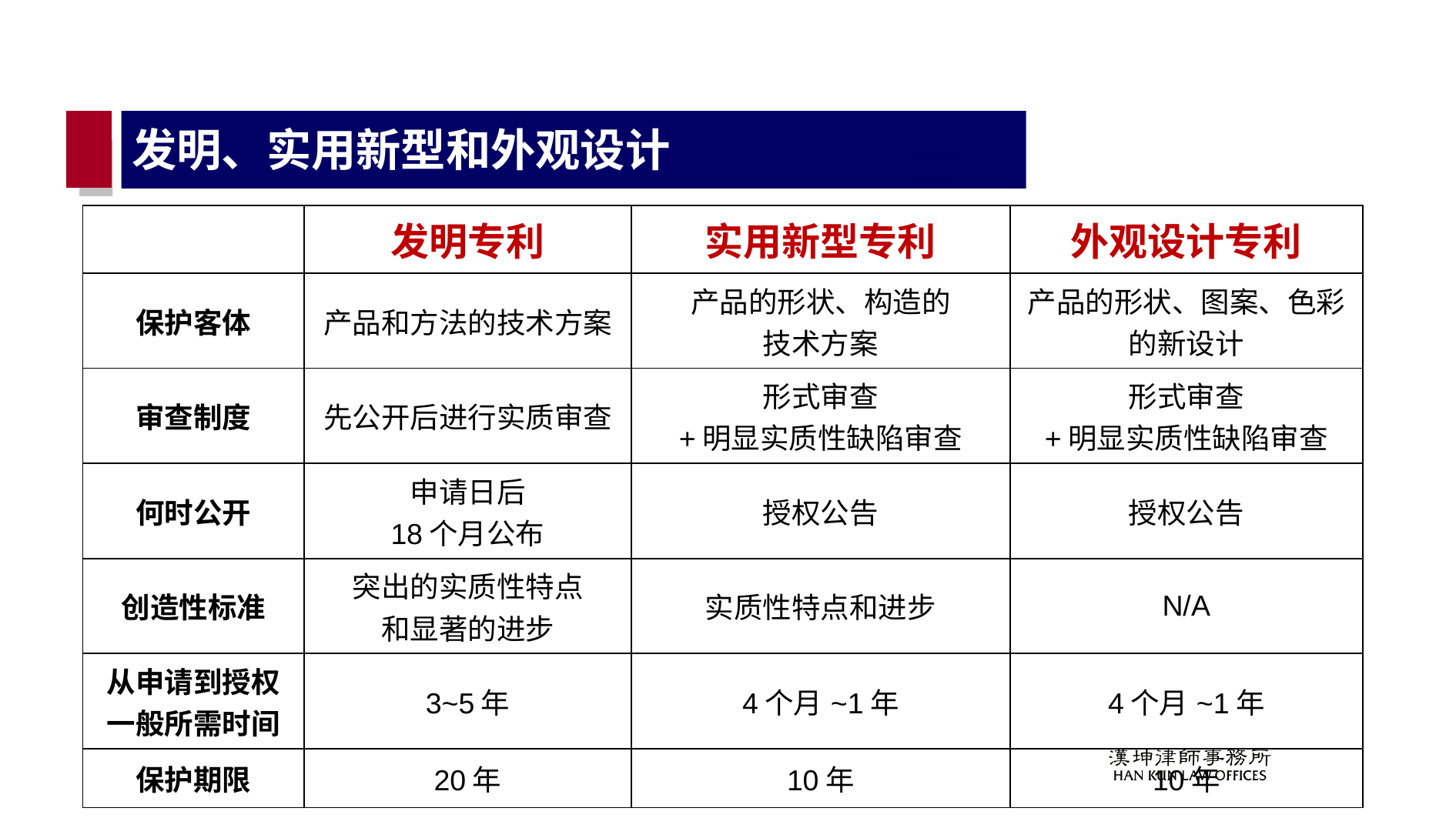

# 发明、实用新型和外观设计
|  | 发明专利 | 实用新型专利 | 外观设计专利 |
| --- | --- | --- | --- |
| 保护客体 | 产品和方法的技术方案 | 产品的形状、构造的 技术方案 | 产品的形状、图案、色彩的新设计 |
| 审查制度 | 先公开后进行实质审查 | 形式审查 +明显实质性缺陷审查 | 形式审查 +明显实质性缺陷审查 |
| 何时公开 | 申请日后 18个月公布 | 授权公告 | 授权公告 |
| 创造性标准 | 突出的实质性特点 和显著的进步 | 实质性特点和进步 | N/A |
| 从申请到授权一般所需时间 | 3~5年 | 4个月~1年 | 4个月~1年 |
| 保护期限 | 20年 | 10年 | 10年 |